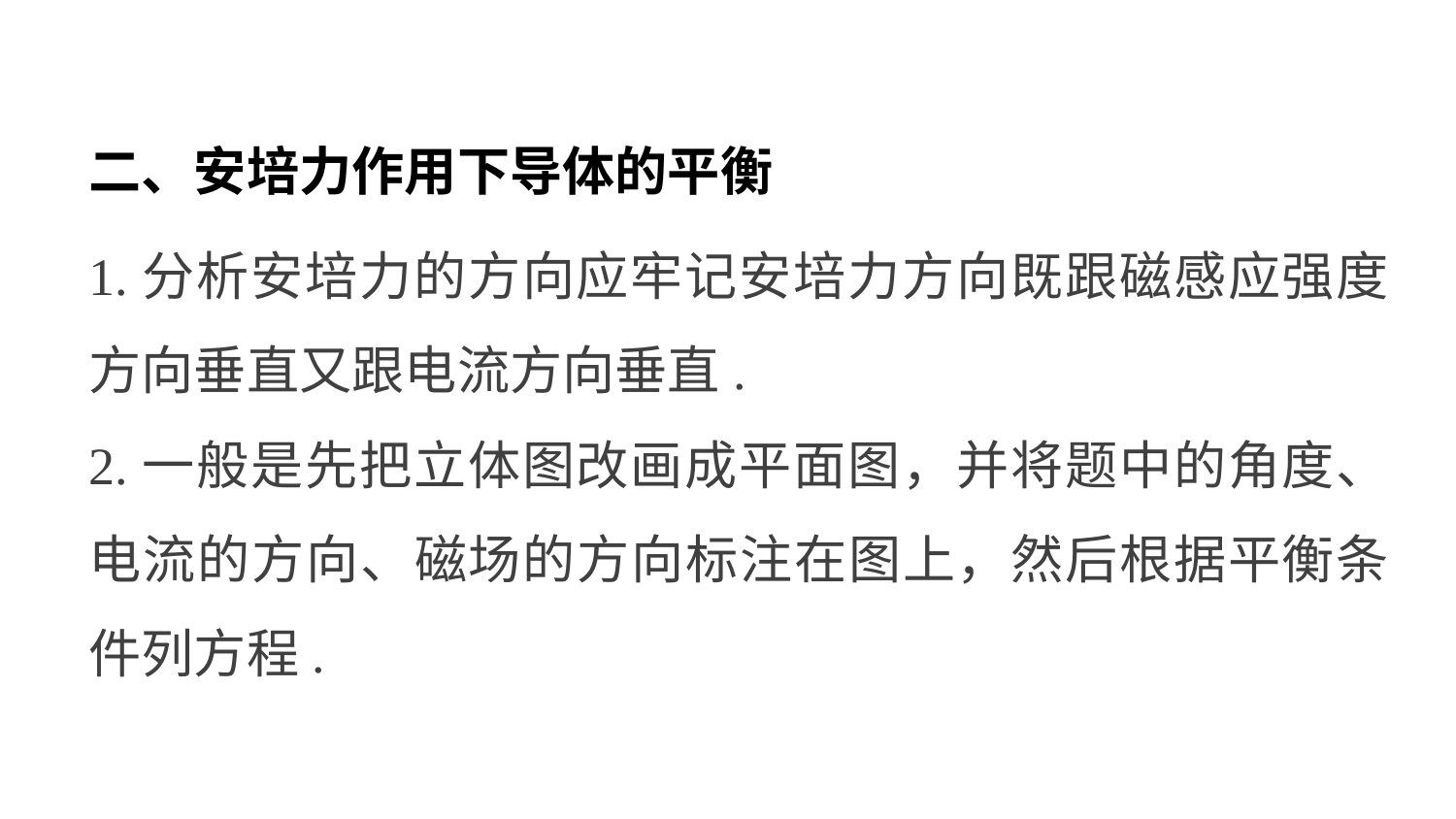

二、安培力作用下导体的平衡
1.分析安培力的方向应牢记安培力方向既跟磁感应强度方向垂直又跟电流方向垂直.
2.一般是先把立体图改画成平面图，并将题中的角度、电流的方向、磁场的方向标注在图上，然后根据平衡条件列方程.